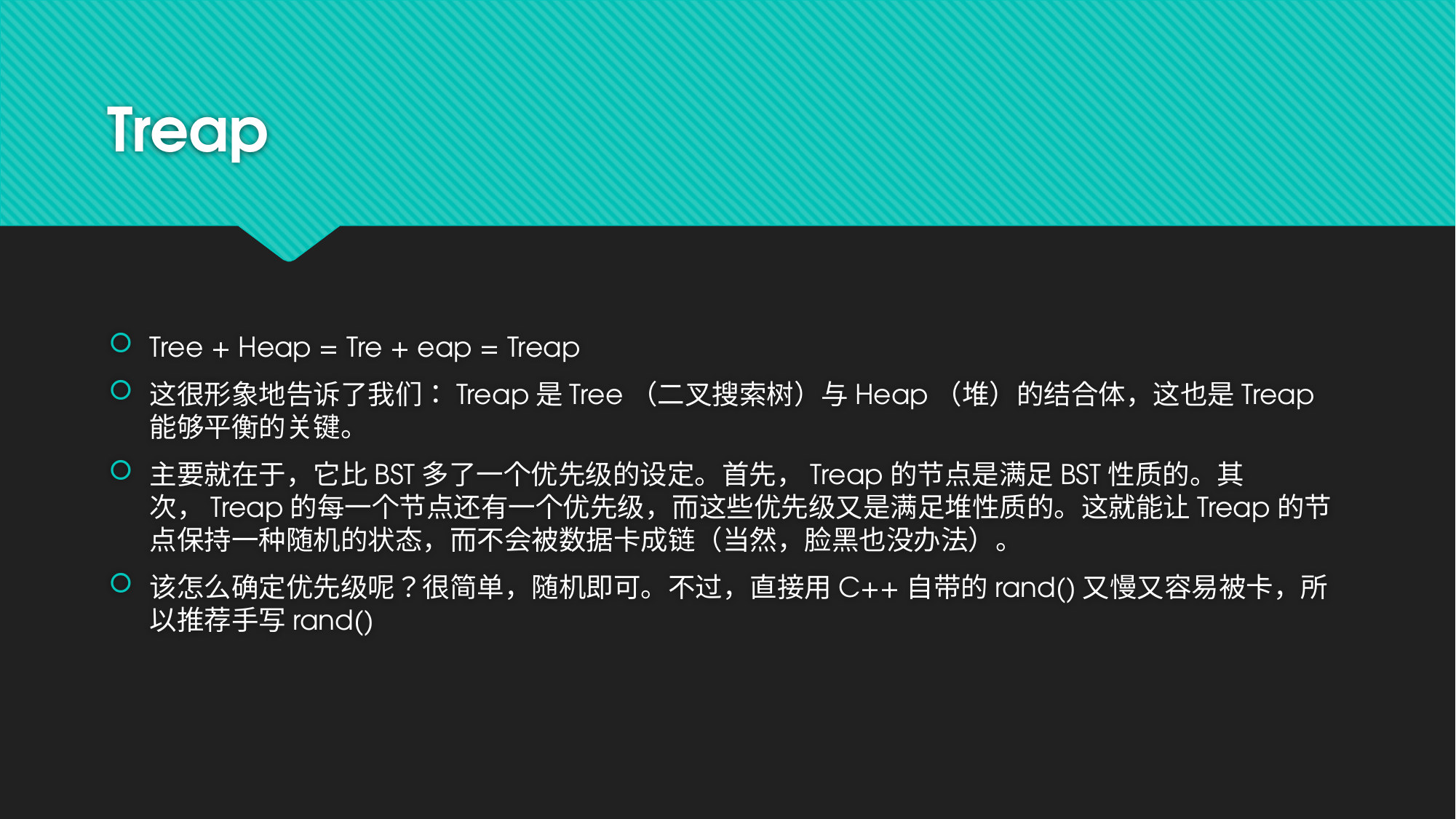

# Treap
Tree + Heap = Tre + eap = Treap
这很形象地告诉了我们：Treap是Tree（二叉搜索树）与Heap（堆）的结合体，这也是Treap能够平衡的关键。
主要就在于，它比BST多了一个优先级的设定。首先，Treap的节点是满足BST性质的。其次，Treap的每一个节点还有一个优先级，而这些优先级又是满足堆性质的。这就能让Treap的节点保持一种随机的状态，而不会被数据卡成链（当然，脸黑也没办法）。
该怎么确定优先级呢？很简单，随机即可。不过，直接用C++自带的rand()又慢又容易被卡，所以推荐手写rand()